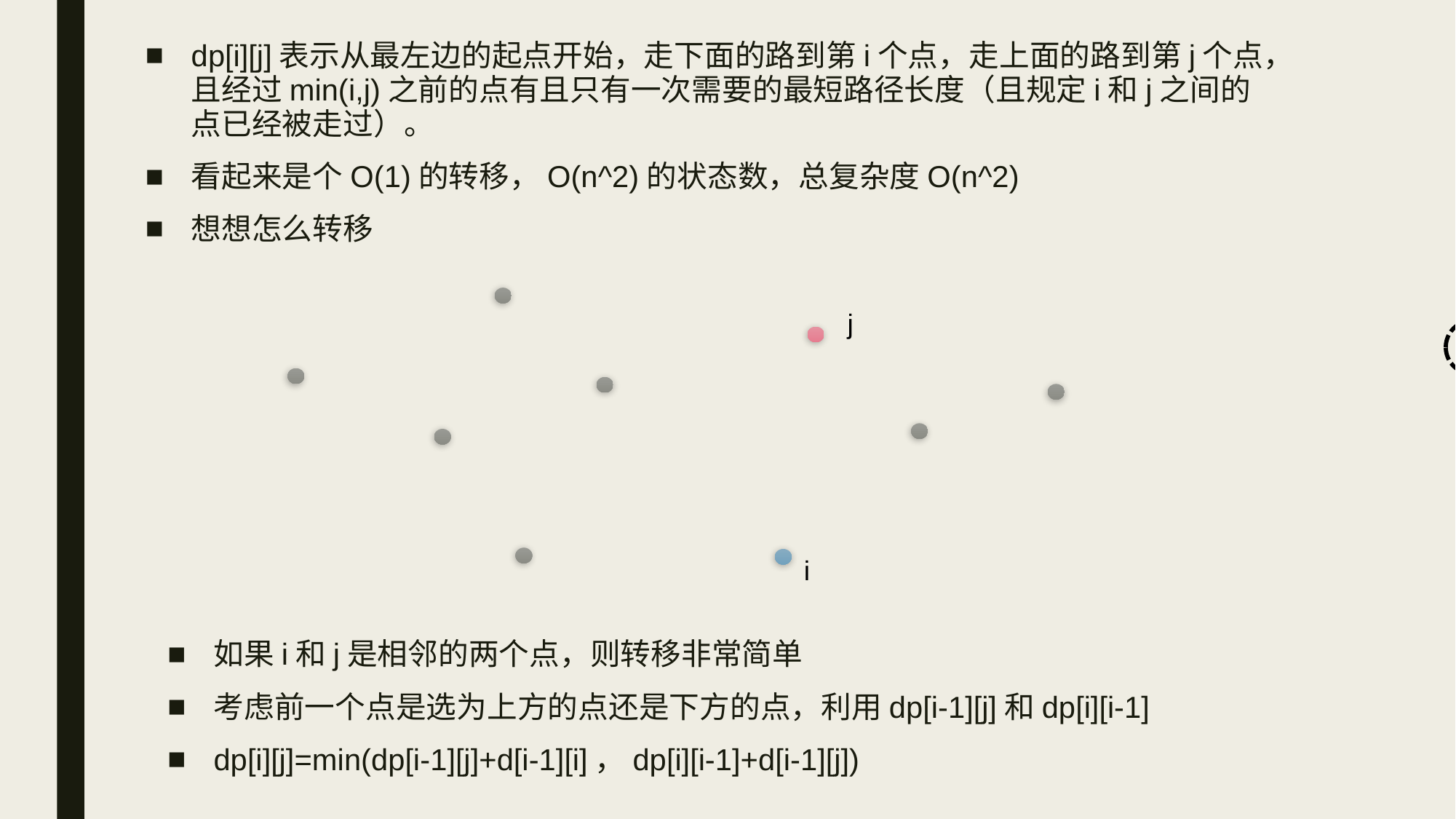

dp[i][j]表示从最左边的起点开始，走下面的路到第i个点，走上面的路到第j个点，且经过min(i,j)之前的点有且只有一次需要的最短路径长度（且规定i和j之间的点已经被走过）。
看起来是个O(1)的转移，O(n^2)的状态数，总复杂度O(n^2)
想想怎么转移

j

i

如果i和j是相邻的两个点，则转移非常简单
考虑前一个点是选为上方的点还是下方的点，利用dp[i-1][j]和dp[i][i-1]
dp[i][j]=min(dp[i-1][j]+d[i-1][i]，dp[i][i-1]+d[i-1][j])